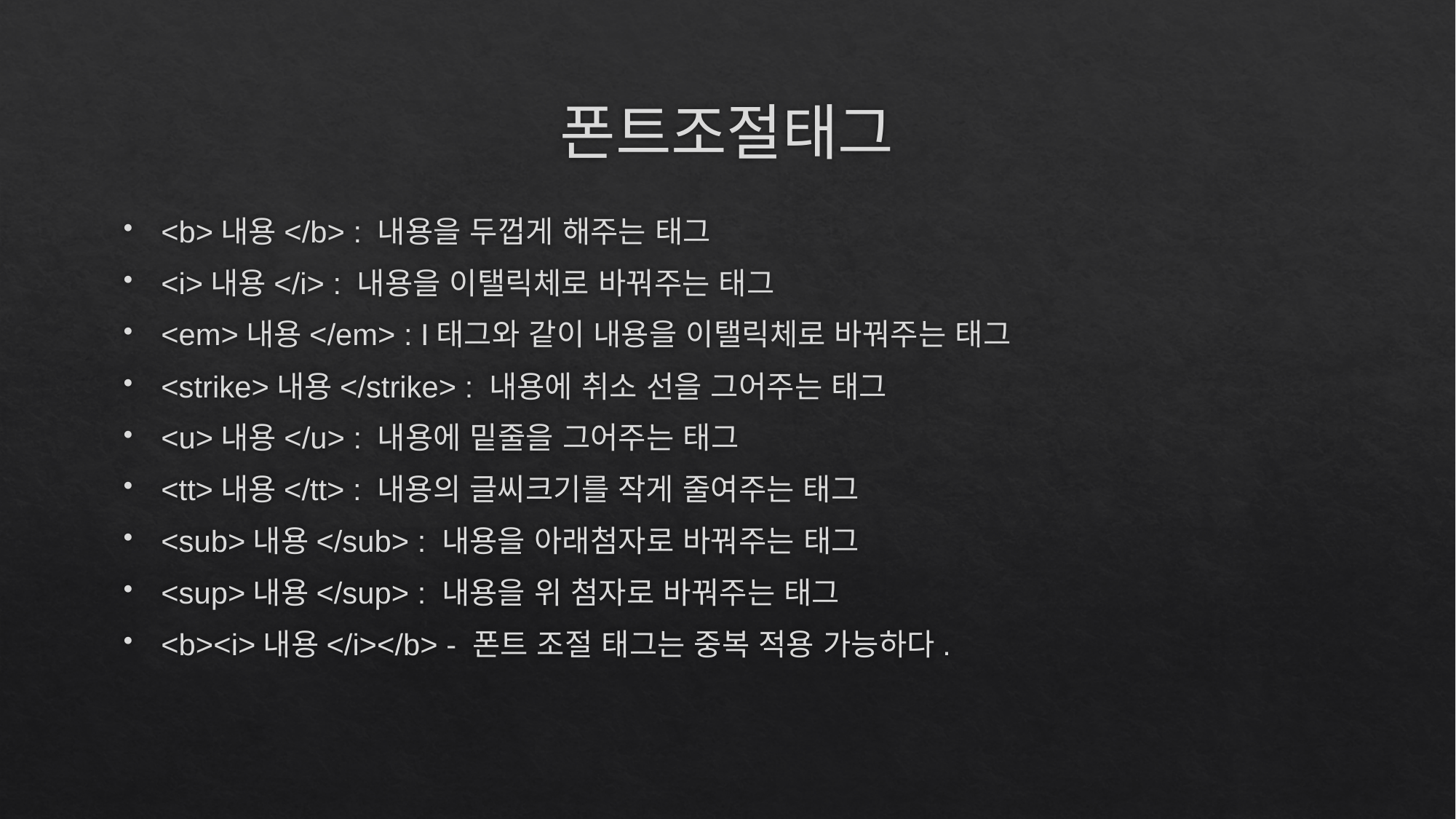

# 폰트조절태그
<b>내용</b> : 내용을 두껍게 해주는 태그
<i>내용</i> : 내용을 이탤릭체로 바꿔주는 태그
<em>내용</em> : I태그와 같이 내용을 이탤릭체로 바꿔주는 태그
<strike>내용</strike> : 내용에 취소 선을 그어주는 태그
<u>내용</u> : 내용에 밑줄을 그어주는 태그
<tt>내용</tt> : 내용의 글씨크기를 작게 줄여주는 태그
<sub>내용</sub> : 내용을 아래첨자로 바꿔주는 태그
<sup>내용</sup> : 내용을 위 첨자로 바꿔주는 태그
<b><i>내용</i></b> - 폰트 조절 태그는 중복 적용 가능하다.